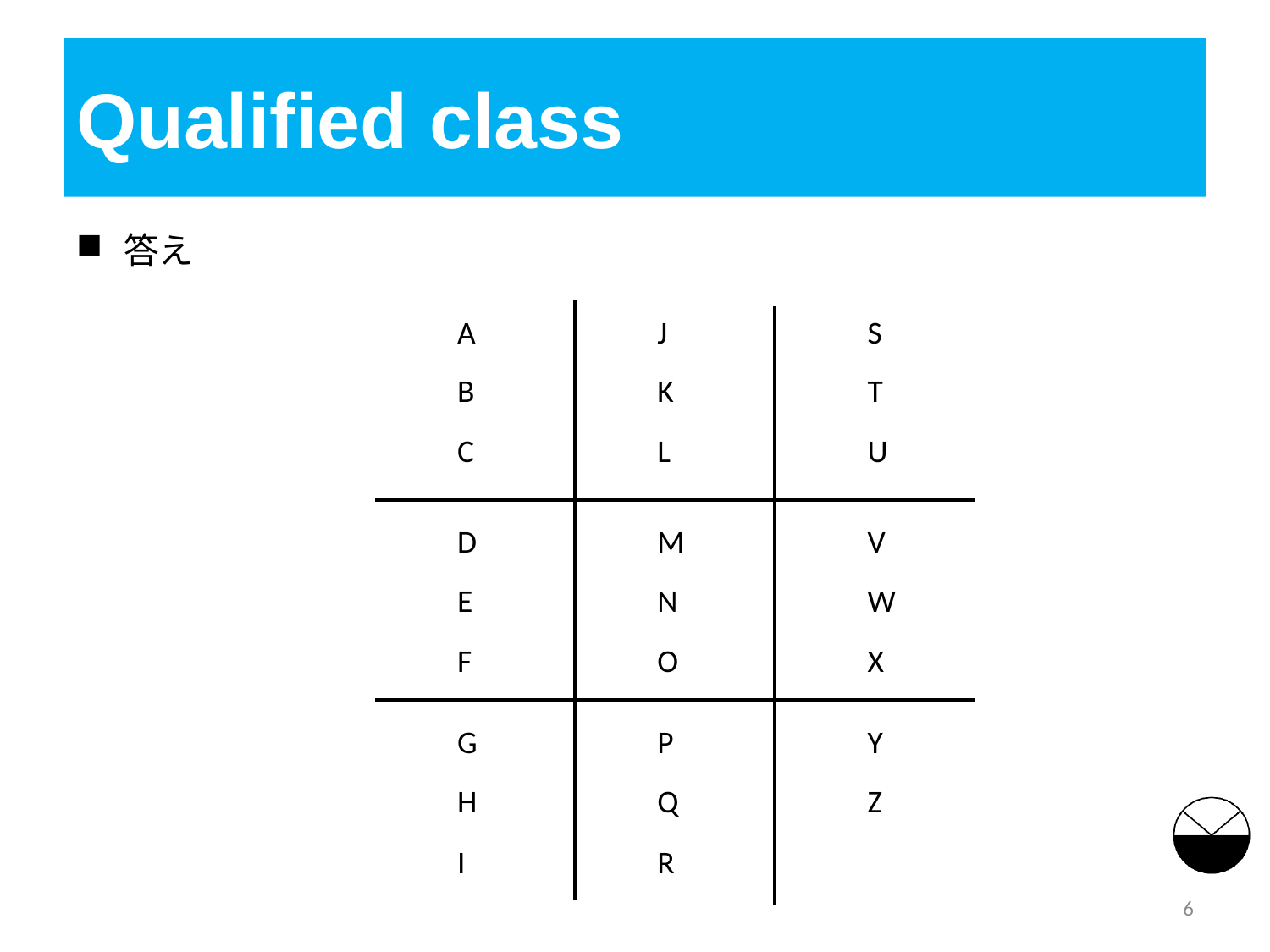

# Qualified class
答え
A
J
S
B
K
T
C
L
U
D
M
V
E
N
W
F
O
X
G
P
Y
H
Q
Z
I
R
6